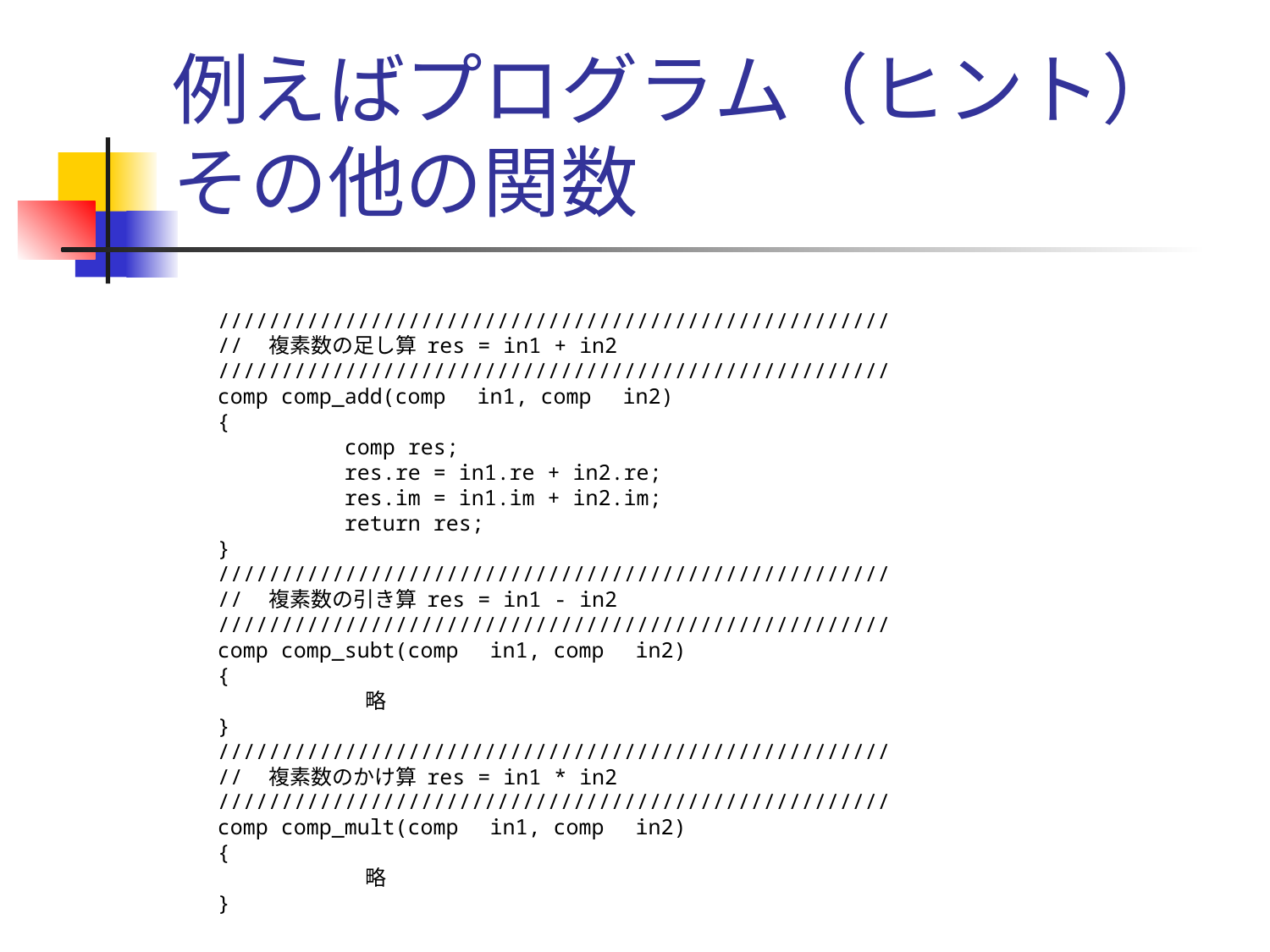

# 例えばプログラム（ヒント） その他の関数
/////////////////////////////////////////////////////
//　複素数の足し算 res = in1 + in2
/////////////////////////////////////////////////////
comp comp_add(comp　in1, comp　in2)
{
	comp res;
	res.re = in1.re + in2.re;
	res.im = in1.im + in2.im;
	return res;
}
/////////////////////////////////////////////////////
//　複素数の引き算 res = in1 - in2
/////////////////////////////////////////////////////
comp comp_subt(comp　in1, comp　in2)
{
	　略
}
/////////////////////////////////////////////////////
//　複素数のかけ算 res = in1 * in2
/////////////////////////////////////////////////////
comp comp_mult(comp　in1, comp　in2)
{
　　　　　　　略
}